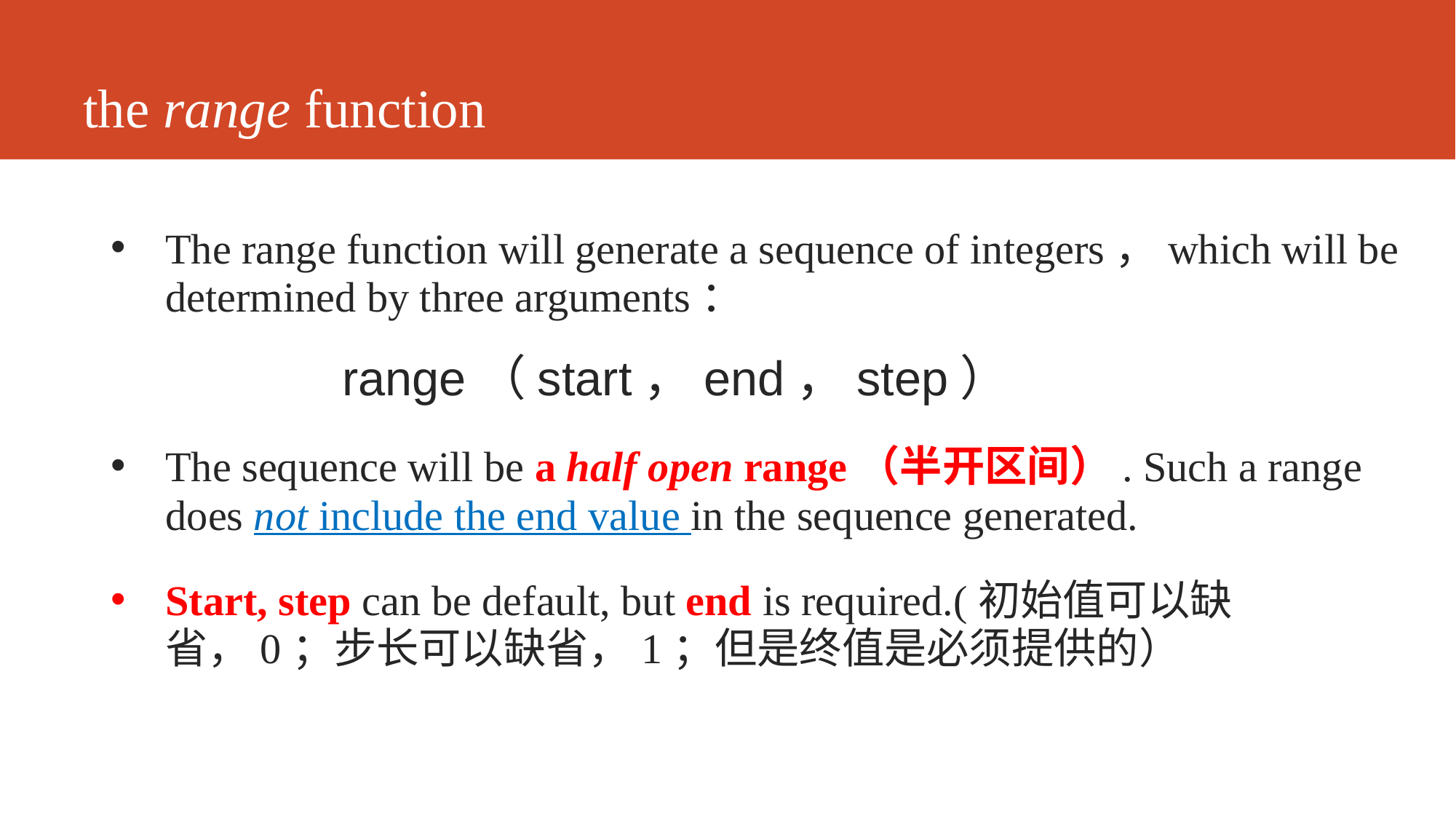

# the range function
The range function will generate a sequence of integers，which will be determined by three arguments：
                 range（start，end，step）
The sequence will be a half open range（半开区间）. Such a range does not include the end value in the sequence generated.
Start, step can be default, but end is required.(初始值可以缺省，0；步长可以缺省，1；但是终值是必须提供的）